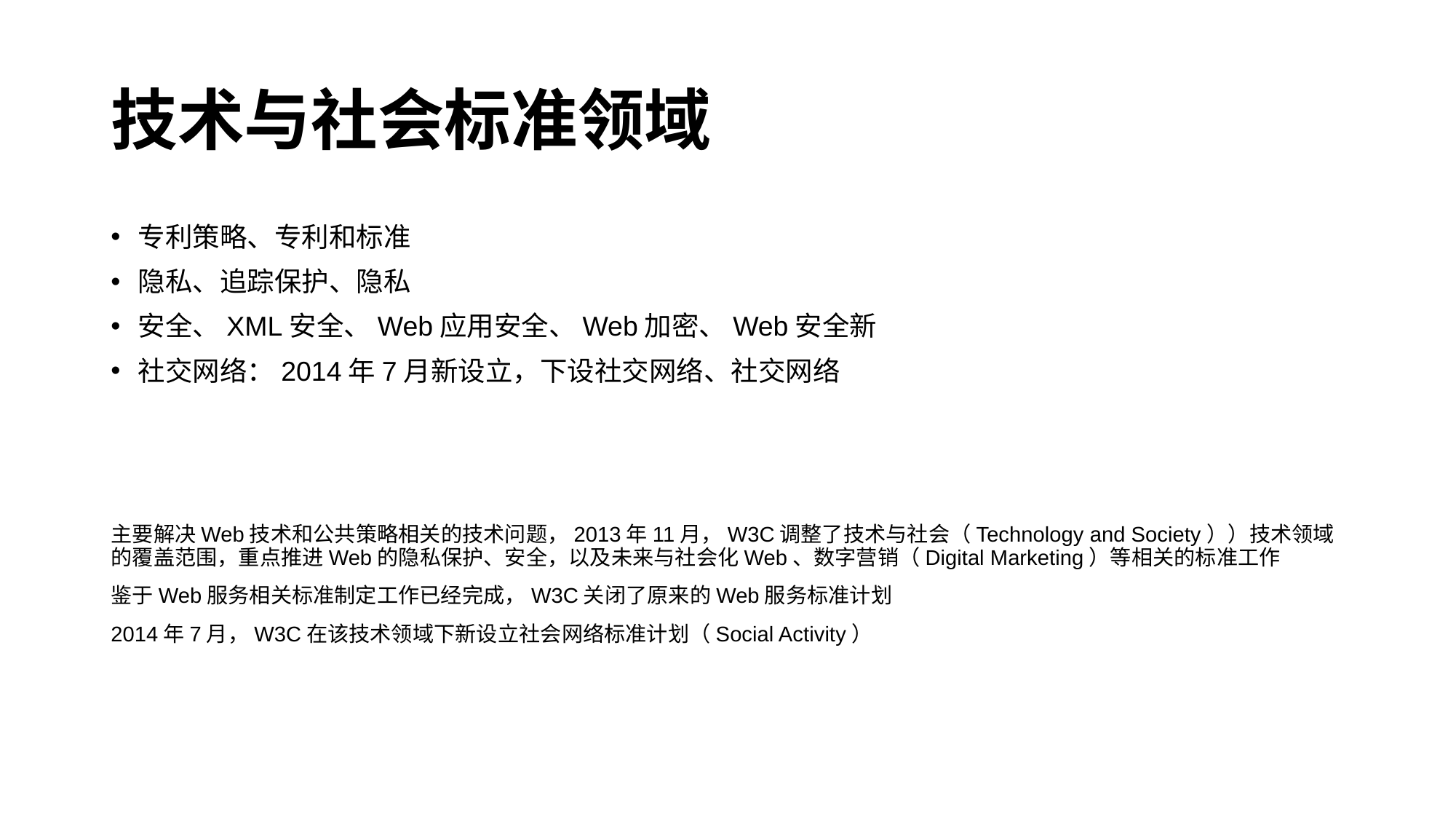

# 技术与社会标准领域
专利策略、专利和标准
隐私、追踪保护、隐私
安全、XML安全、Web应用安全、Web加密、Web安全新
社交网络：2014年7月新设立，下设社交网络、社交网络

主要解决Web技术和公共策略相关的技术问题，2013年11月，W3C调整了技术与社会（Technology and Society））技术领域的覆盖范围，重点推进Web的隐私保护、安全，以及未来与社会化Web、数字营销（Digital Marketing）等相关的标准工作
鉴于Web服务相关标准制定工作已经完成，W3C关闭了原来的Web服务标准计划
2014年7月，W3C在该技术领域下新设立社会网络标准计划（Social Activity）